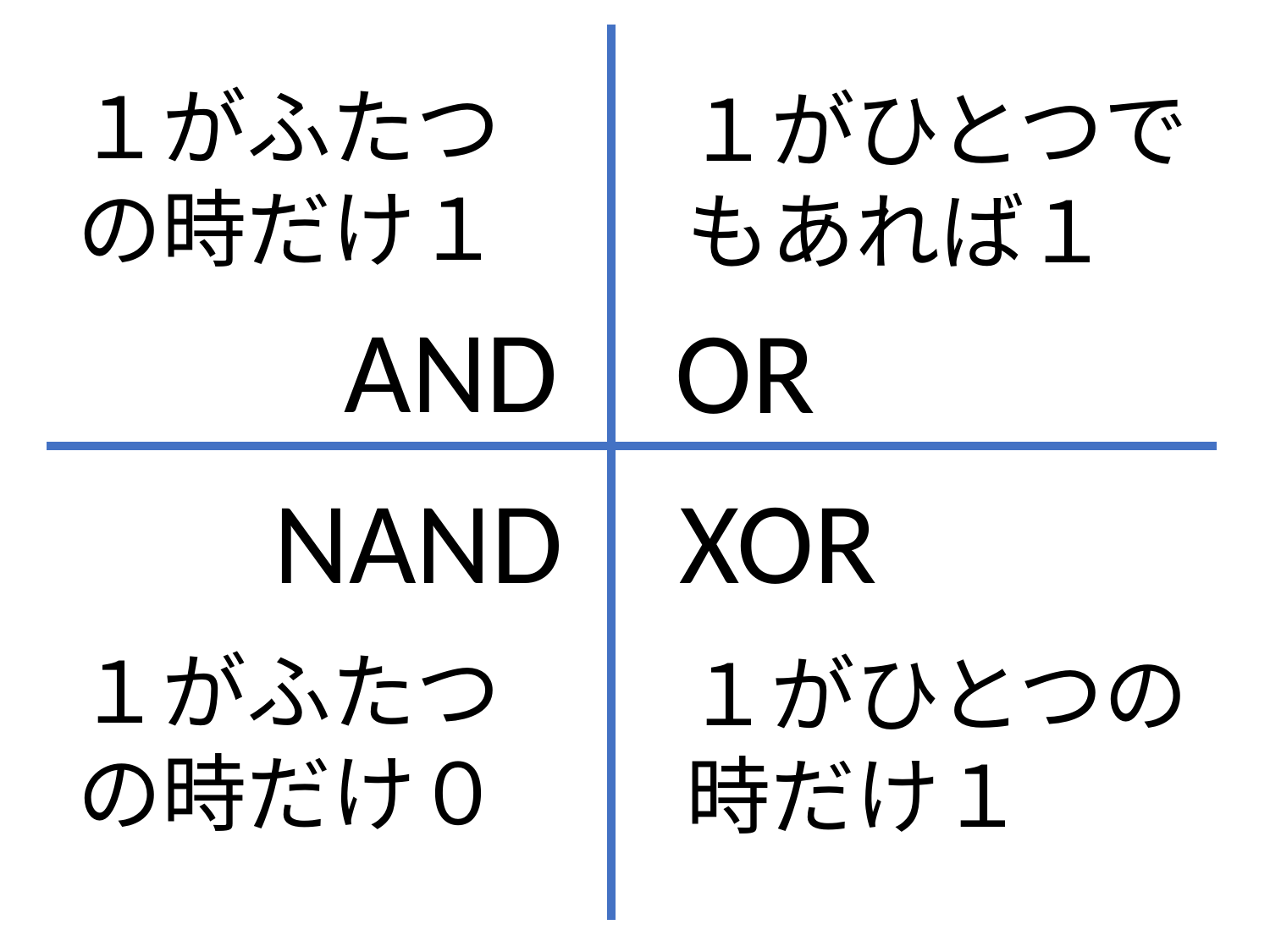

１がふたつの時だけ１
１がひとつでもあれば１
AND
OR
NAND
XOR
１がふたつの時だけ０
１がひとつの時だけ１